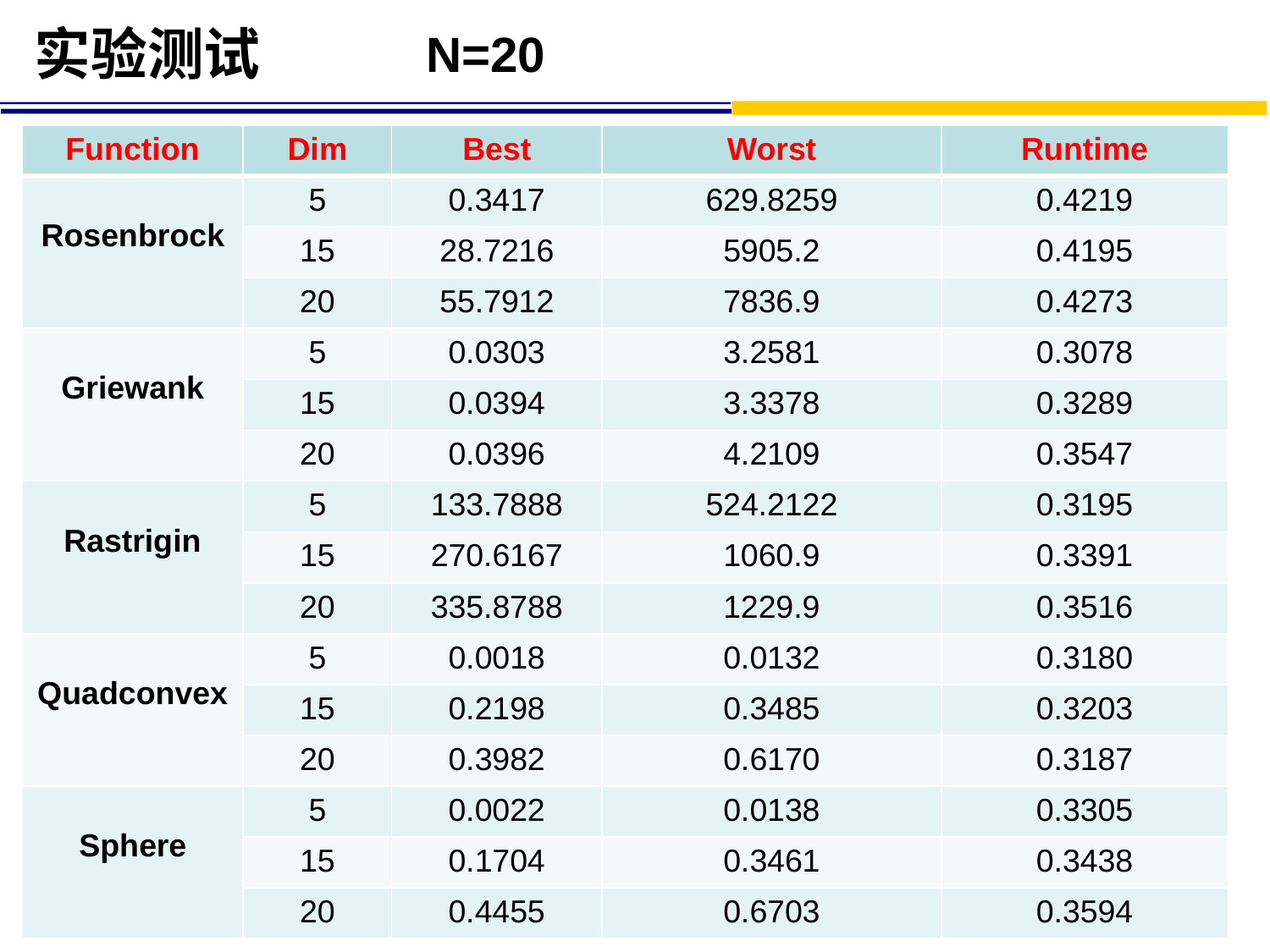

实验测试
N=20
| Function | Dim | Best | Worst | Runtime |
| --- | --- | --- | --- | --- |
| Rosenbrock | 5 | 0.3417 | 629.8259 | 0.4219 |
|  | 15 | 28.7216 | 5905.2 | 0.4195 |
|  | 20 | 55.7912 | 7836.9 | 0.4273 |
| Griewank | 5 | 0.0303 | 3.2581 | 0.3078 |
|  | 15 | 0.0394 | 3.3378 | 0.3289 |
|  | 20 | 0.0396 | 4.2109 | 0.3547 |
| Rastrigin | 5 | 133.7888 | 524.2122 | 0.3195 |
|  | 15 | 270.6167 | 1060.9 | 0.3391 |
|  | 20 | 335.8788 | 1229.9 | 0.3516 |
| Quadconvex | 5 | 0.0018 | 0.0132 | 0.3180 |
|  | 15 | 0.2198 | 0.3485 | 0.3203 |
|  | 20 | 0.3982 | 0.6170 | 0.3187 |
| Sphere | 5 | 0.0022 | 0.0138 | 0.3305 |
|  | 15 | 0.1704 | 0.3461 | 0.3438 |
|  | 20 | 0.4455 | 0.6703 | 0.3594 |
3